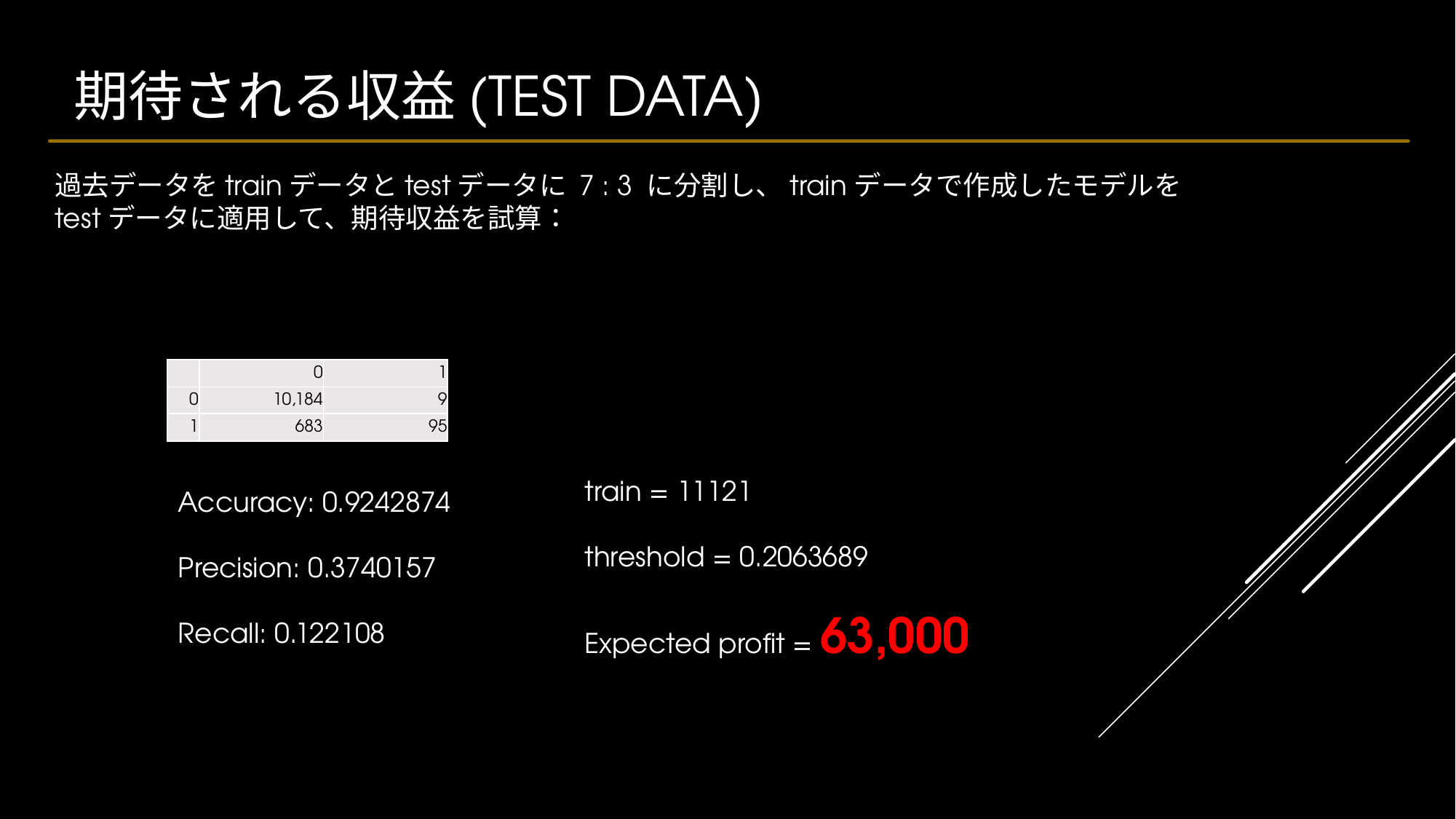

# 期待される収益(Test Data)
過去データをtrainデータとtestデータに 7 : 3 に分割し、trainデータで作成したモデルをtestデータに適用して、期待収益を試算：
|  | 0 | 1 |
| --- | --- | --- |
| 0 | 10,184 | 9 |
| 1 | 683 | 95 |
train = 11121

threshold = 0.2063689

Expected profit = 63,000
Accuracy: 0.9242874
Precision: 0.3740157

Recall: 0.122108